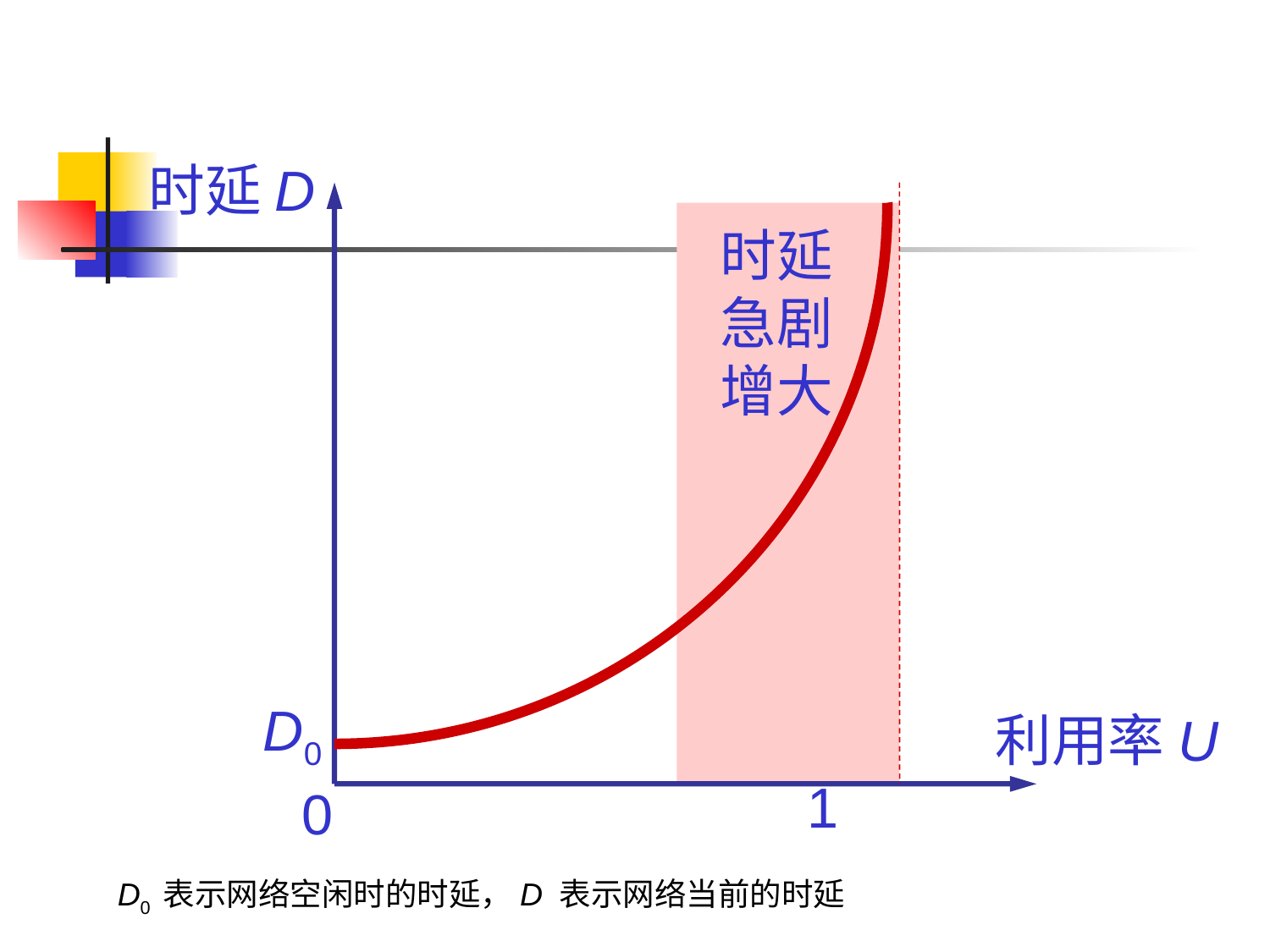

时延 D

时延
急剧
增大

D0
利用率 U
1
0
D0 表示网络空闲时的时延，D 表示网络当前的时延